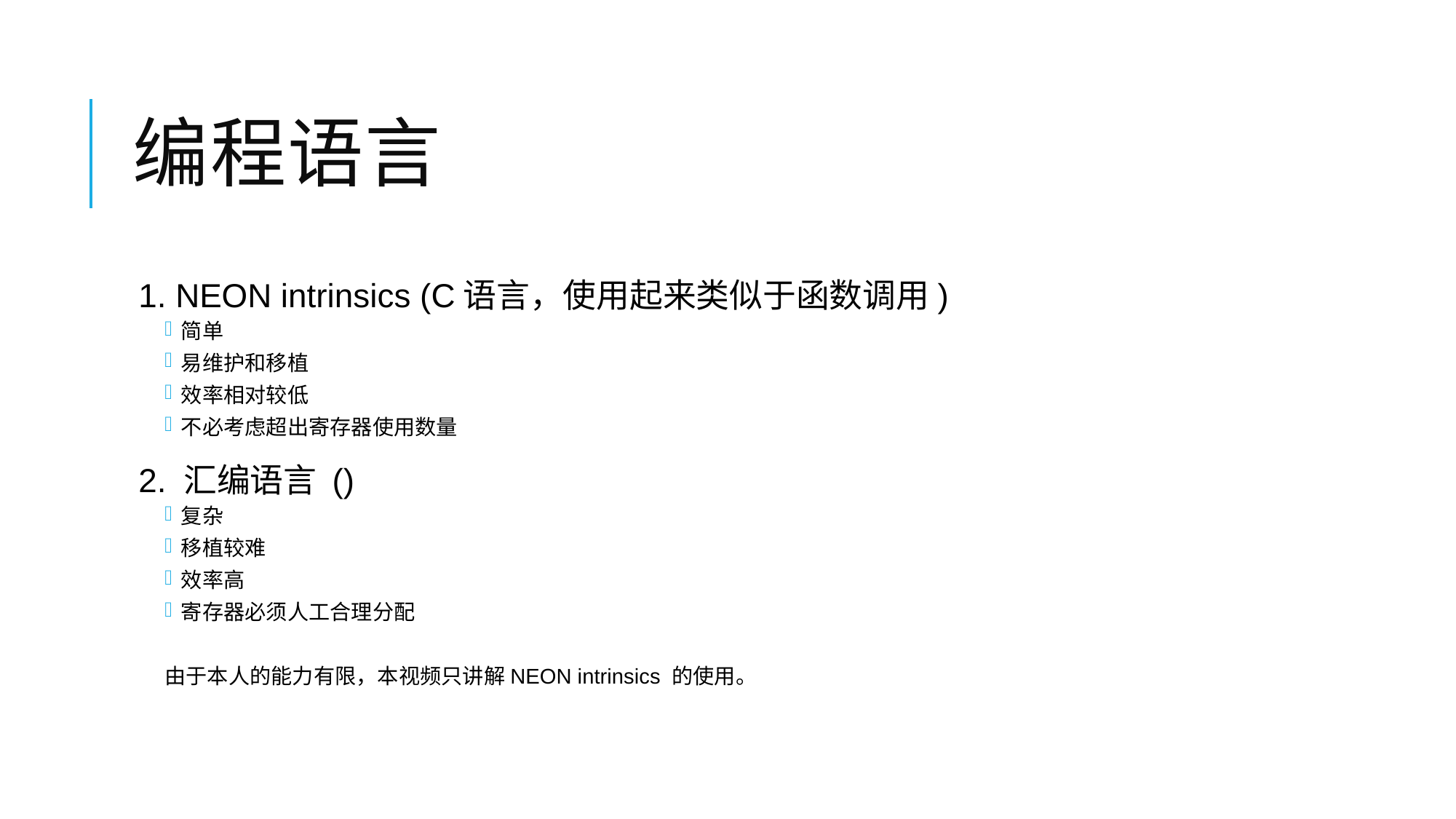

# 编程语言
1. NEON intrinsics (C语言，使用起来类似于函数调用)
简单
易维护和移植
效率相对较低
不必考虑超出寄存器使用数量
2. 汇编语言 ()
复杂
移植较难
效率高
寄存器必须人工合理分配

由于本人的能力有限，本视频只讲解NEON intrinsics 的使用。